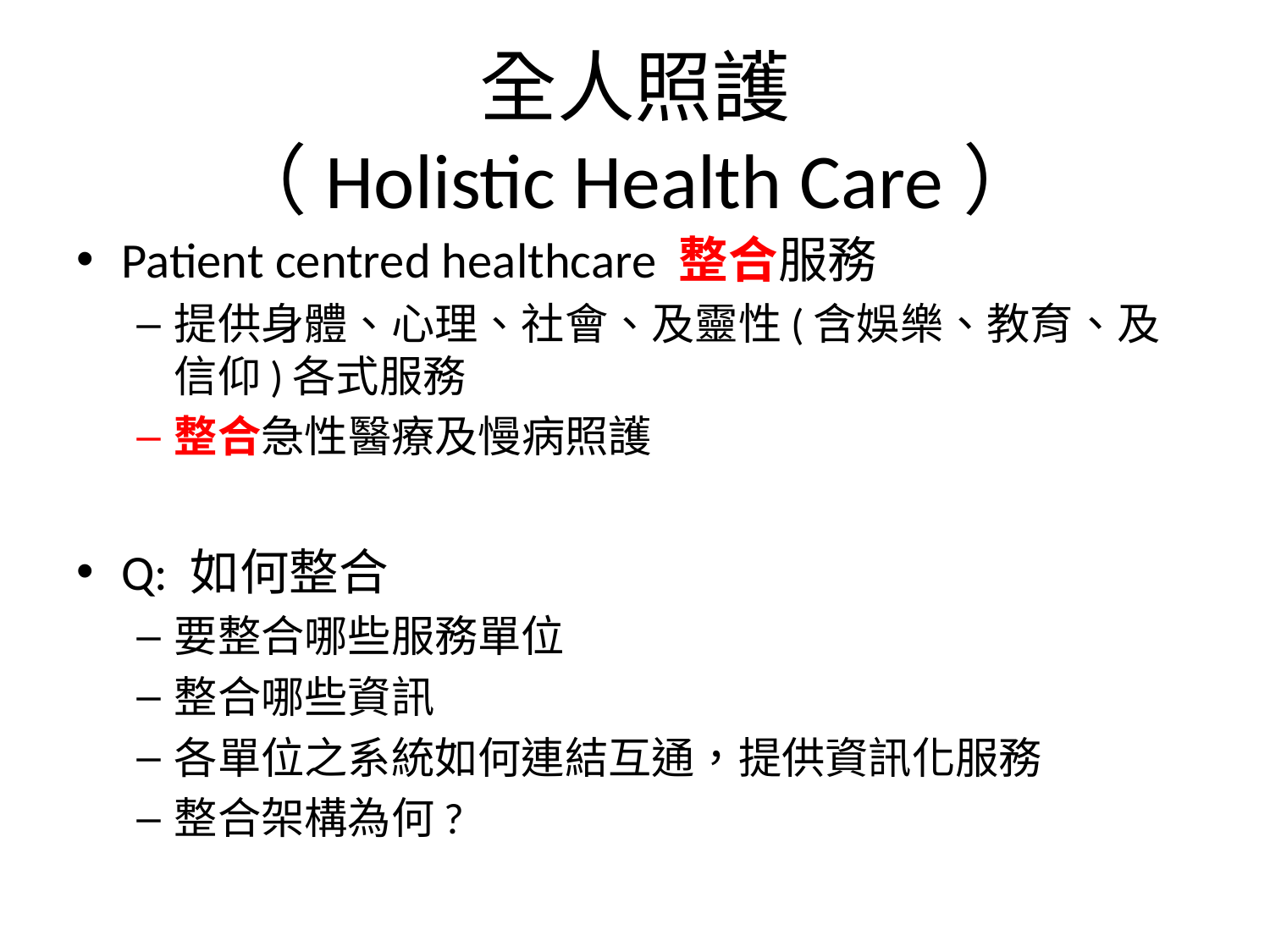

# 全人照護 （Holistic Health Care）
Patient centred healthcare 整合服務
提供身體、心理、社會、及靈性(含娛樂、教育、及信仰)各式服務
整合急性醫療及慢病照護

Q: 如何整合
要整合哪些服務單位
整合哪些資訊
各單位之系統如何連結互通，提供資訊化服務
整合架構為何?